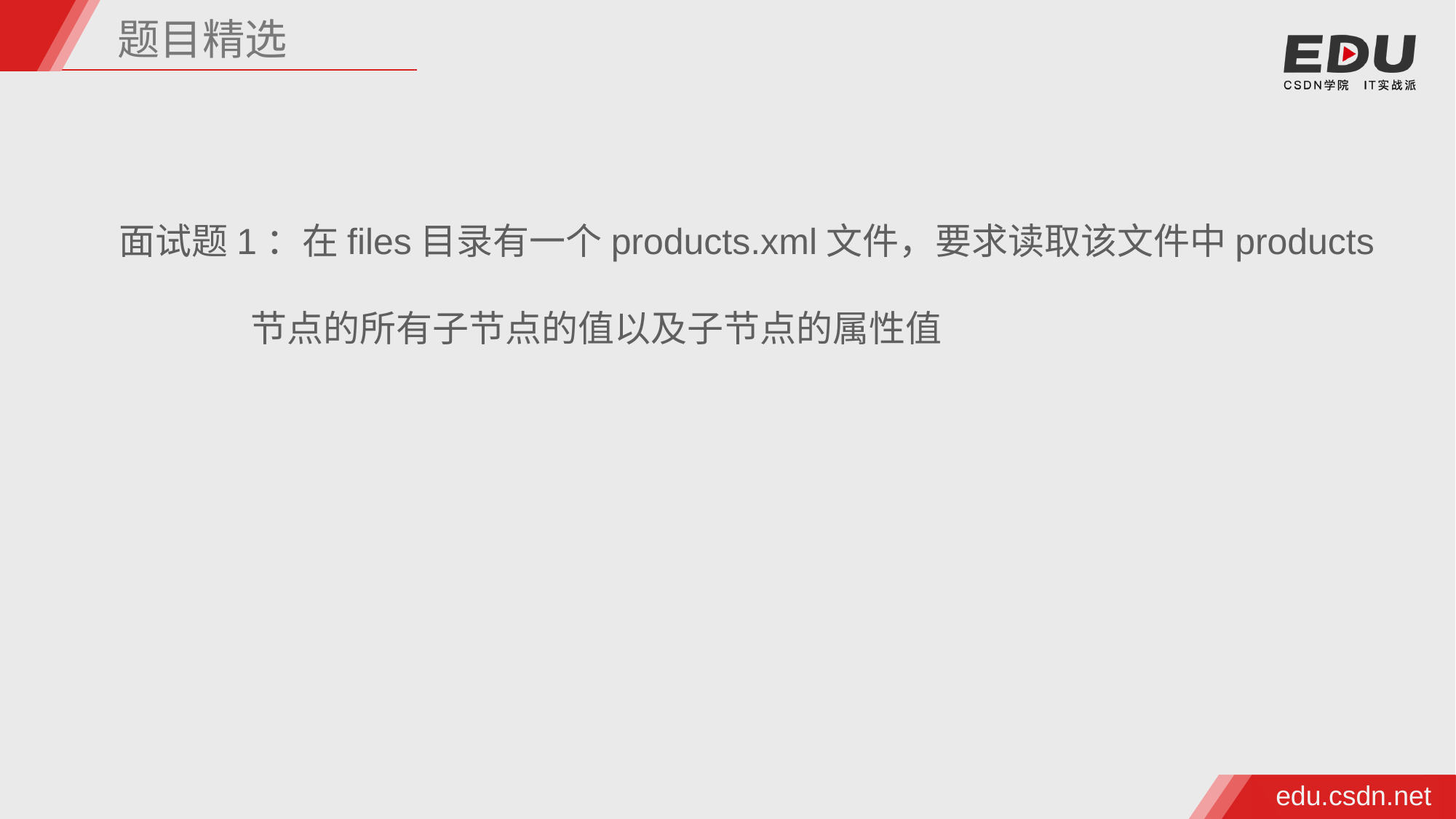

题目精选
面试题1：在files目录有一个products.xml文件，要求读取该文件中products
               节点的所有子节点的值以及子节点的属性值
edu.csdn.net